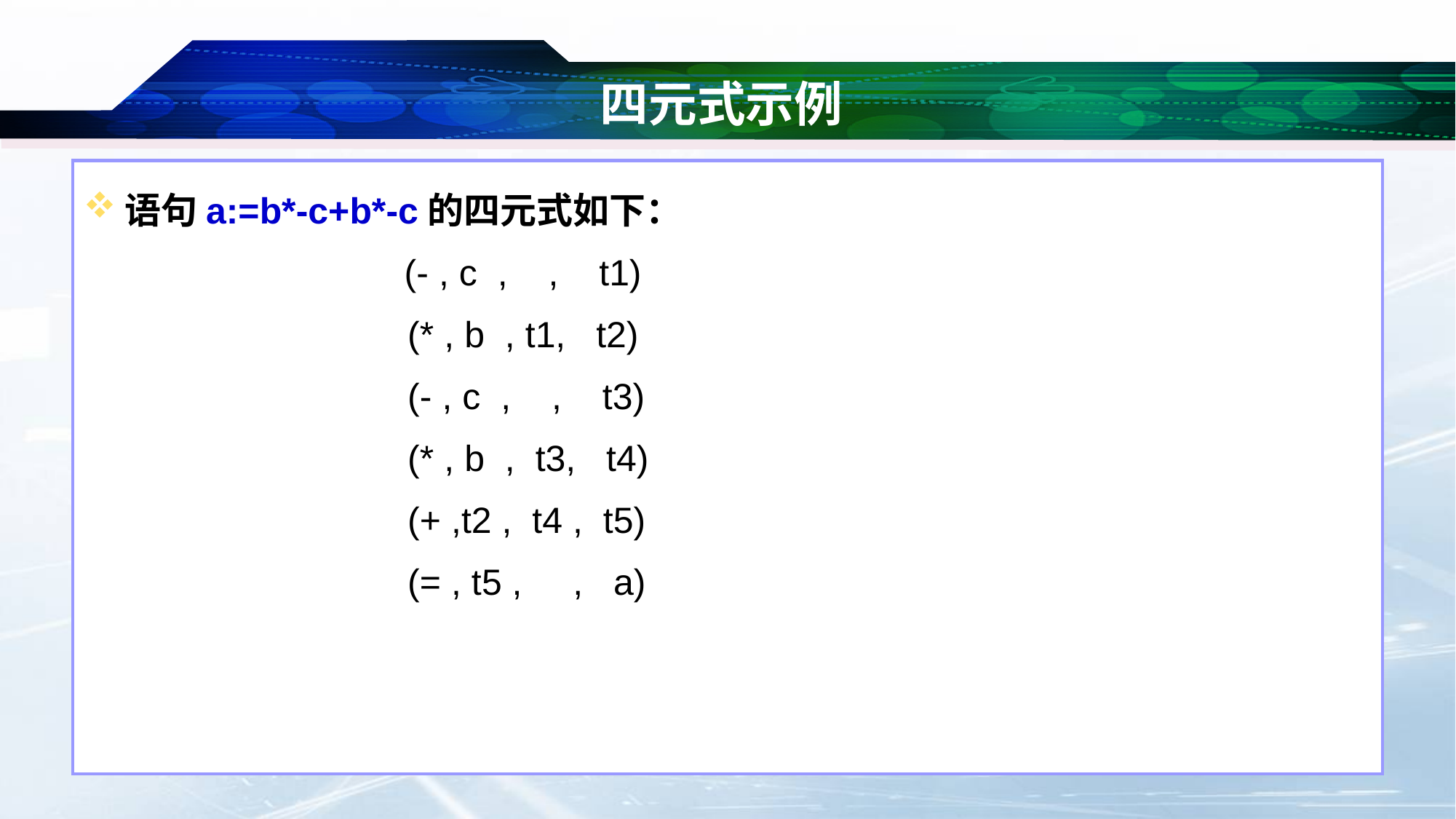

# 四元式示例
语句a:=b*-c+b*-c的四元式如下：
 (- , c  ,    ,    t1)
 (* , b  , t1,   t2)
 (- , c  ,    ,    t3)
 (* , b  ,  t3,   t4)
 (+ ,t2 ,  t4 ,  t5)
 (= , t5 ,     ,   a)